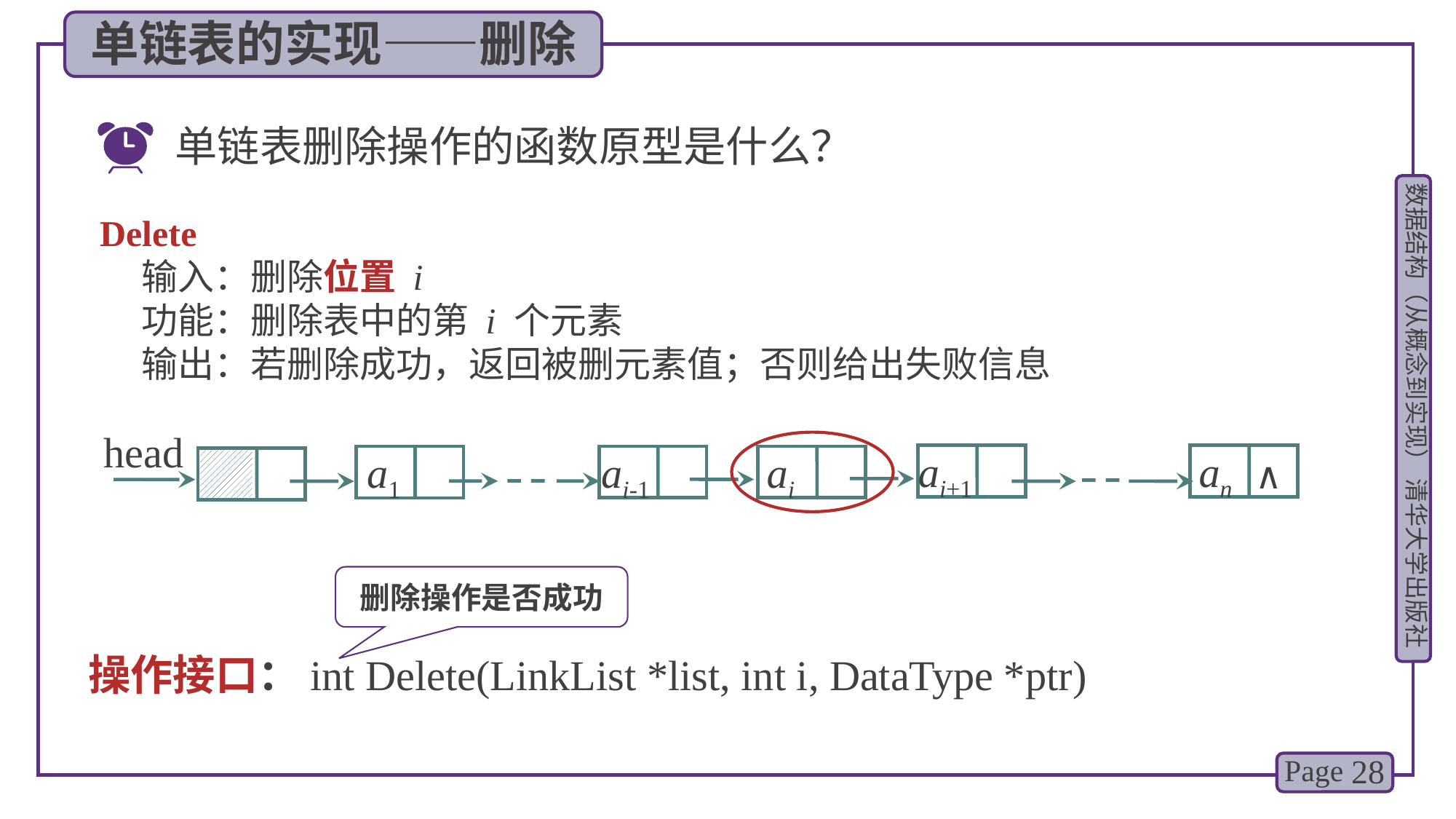

单链表的实现——删除

单链表删除操作的函数原型是什么？

Delete
    输入：删除位置 i
    功能：删除表中的第 i 个元素
    输出：若删除成功，返回被删元素值；否则给出失败信息
head

ai+1

an

ai-1

ai

a1

∧

删除操作是否成功
操作接口：int Delete(LinkList *list, int i, DataType *ptr)